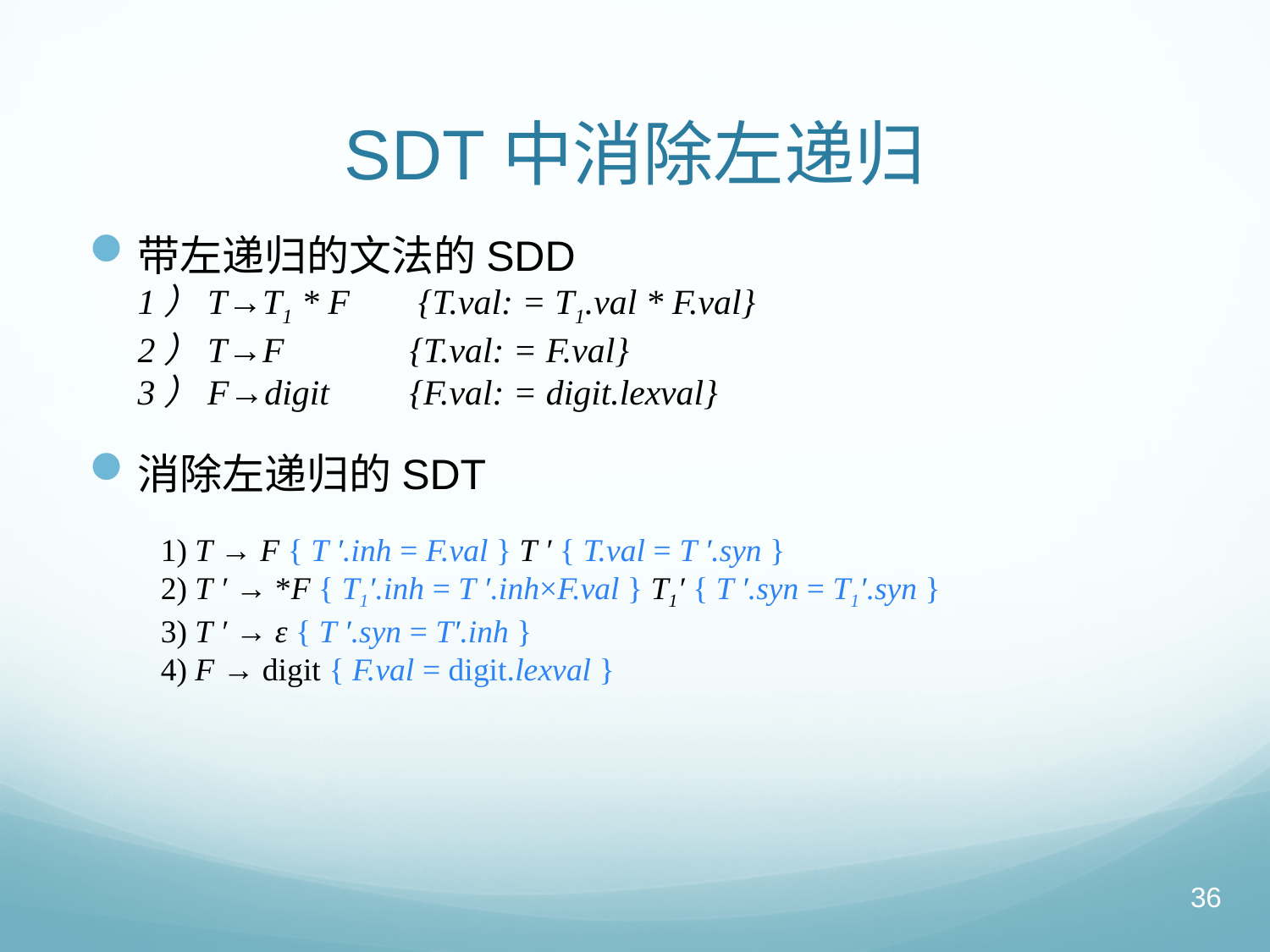

# SDT中消除左递归
带左递归的文法的SDD
1）T→T1 * F	   {T.val: = T1.val * F.val}
2）T→F	  {T.val: = F.val}
3）F→digit	  {F.val: = digit.lexval}
消除左递归的SDT

1) T → F { T ′.inh = F.val } T ′ { T.val = T ′.syn }
2) T ′ → *F { T1′.inh = T ′.inh×F.val } T1′ { T ′.syn = T1′.syn }
3) T ′ → ε { T ′.syn = T′.inh }
4) F → digit { F.val = digit.lexval }
36